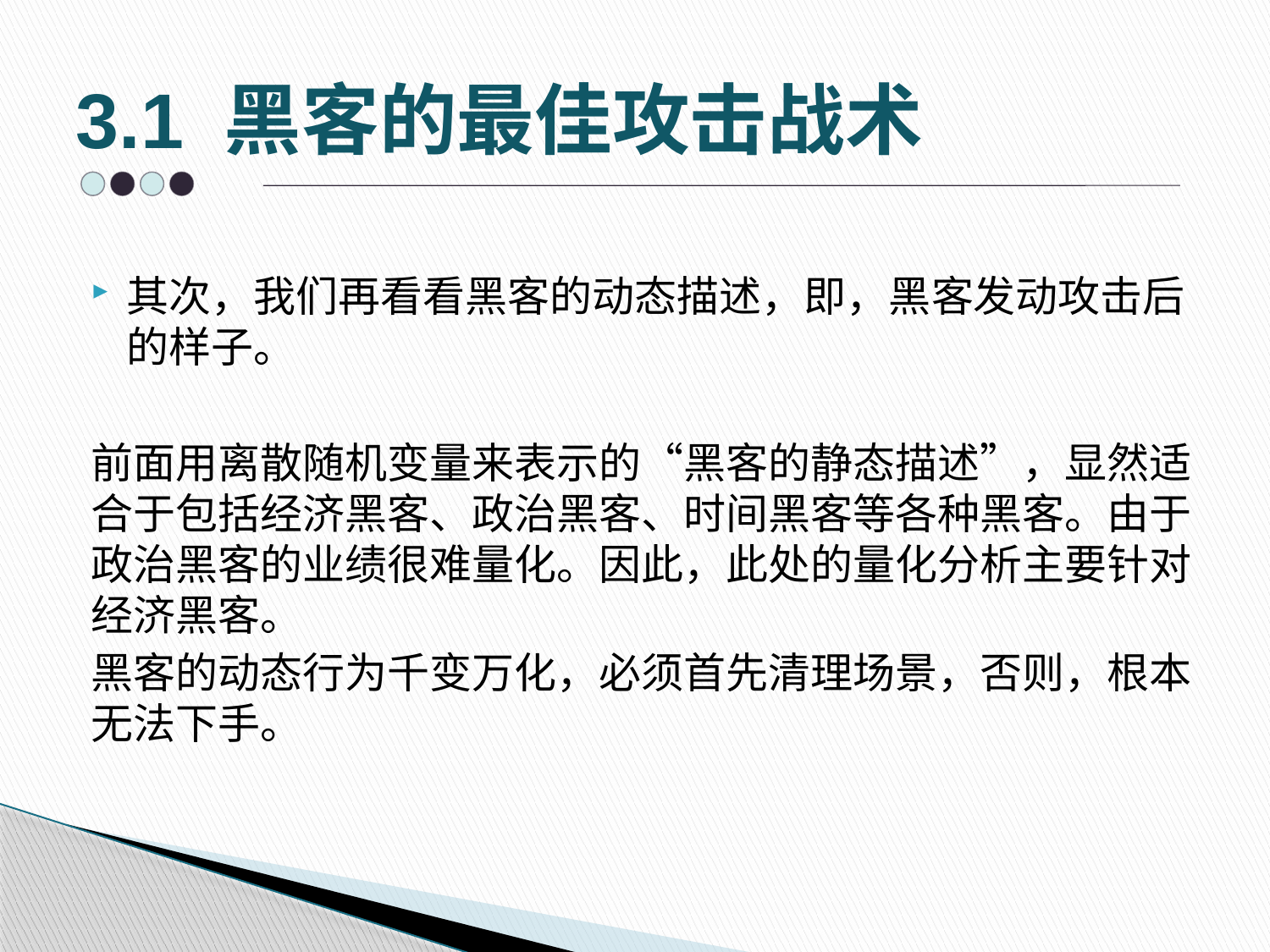

# 3.1 黑客的最佳攻击战术

其次，我们再看看黑客的动态描述，即，黑客发动攻击后的样子。

前面用离散随机变量来表示的“黑客的静态描述”，显然适合于包括经济黑客、政治黑客、时间黑客等各种黑客。由于政治黑客的业绩很难量化。因此，此处的量化分析主要针对经济黑客。
黑客的动态行为千变万化，必须首先清理场景，否则，根本无法下手。